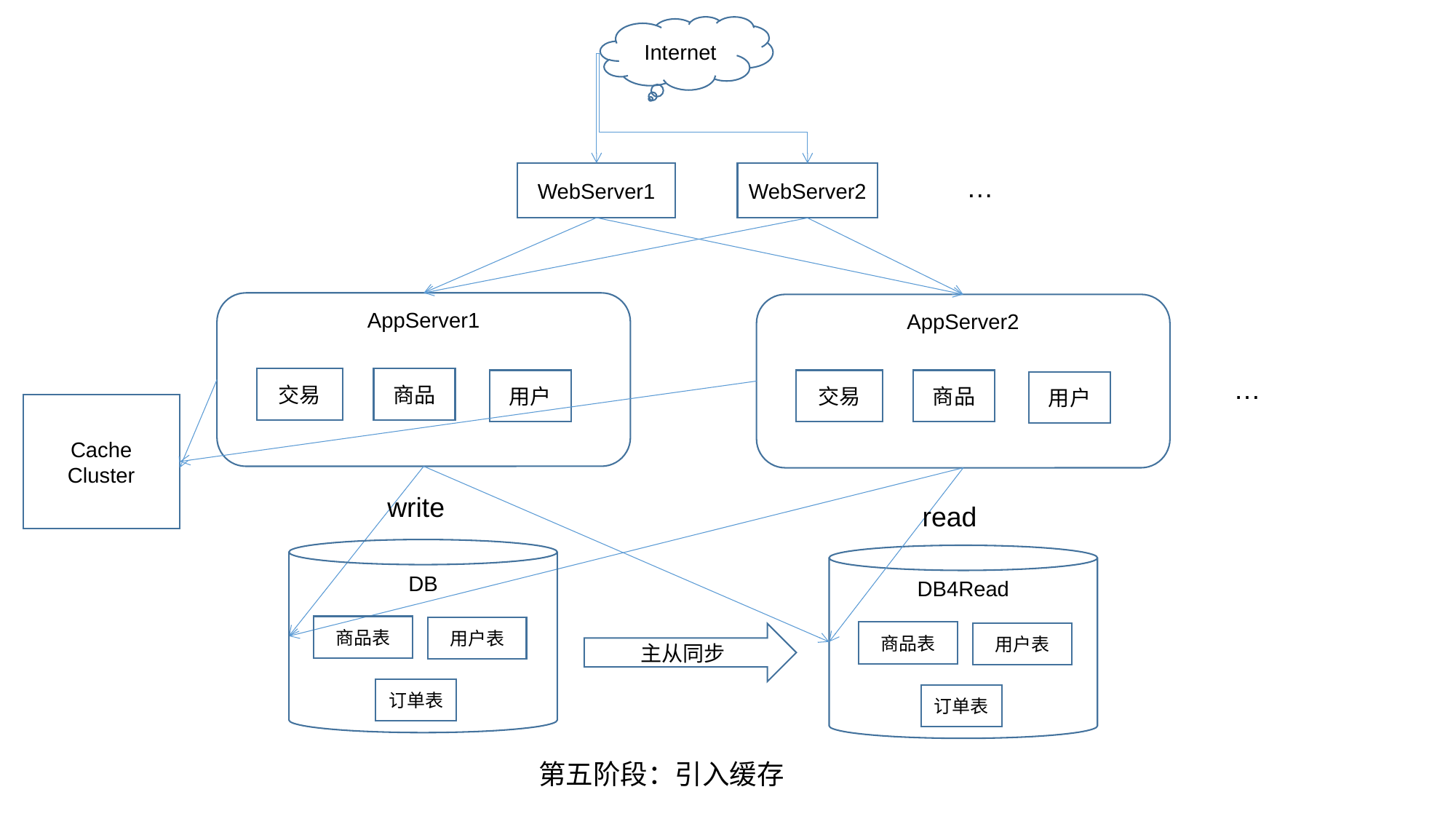

Internet
WebServer1
WebServer2
…
AppServer1
AppServer2
…
交易
商品
用户
交易
商品
用户
Cache
Cluster
write
read
DB
DB4Read
商品表
用户表
商品表
用户表
主从同步
订单表
订单表
第五阶段：引入缓存